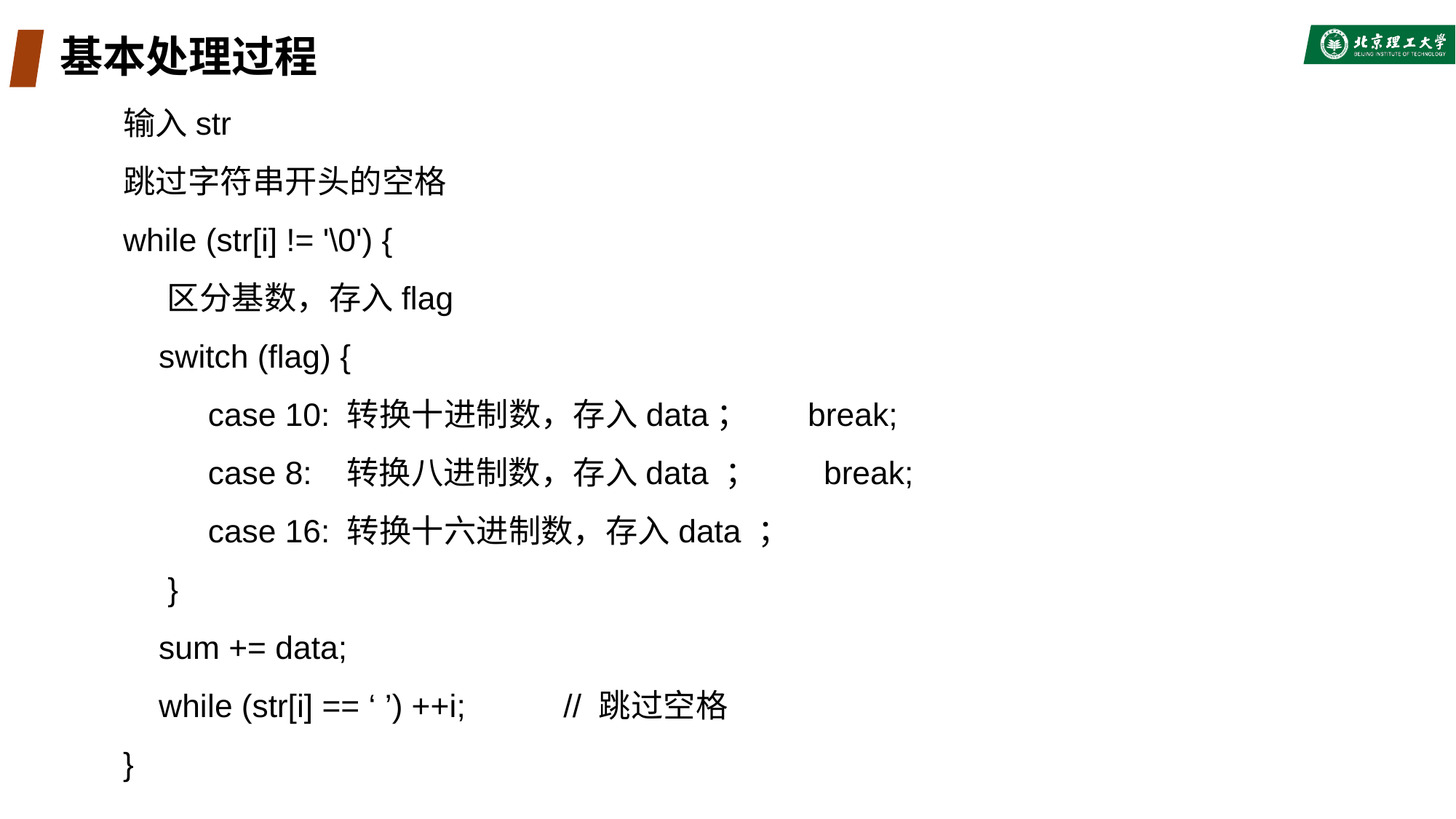

# 基本处理过程
输入str
跳过字符串开头的空格
while (str[i] != '\0') {
     区分基数，存入flag
    switch (flag) {
		case 10: 转换十进制数，存入data；       break;
		case 8:   转换八进制数，存入data ；        break;
		case 16: 转换十六进制数，存入data ；
     }
    sum += data;
    while (str[i] == ‘ ’) ++i;           // 跳过空格
}